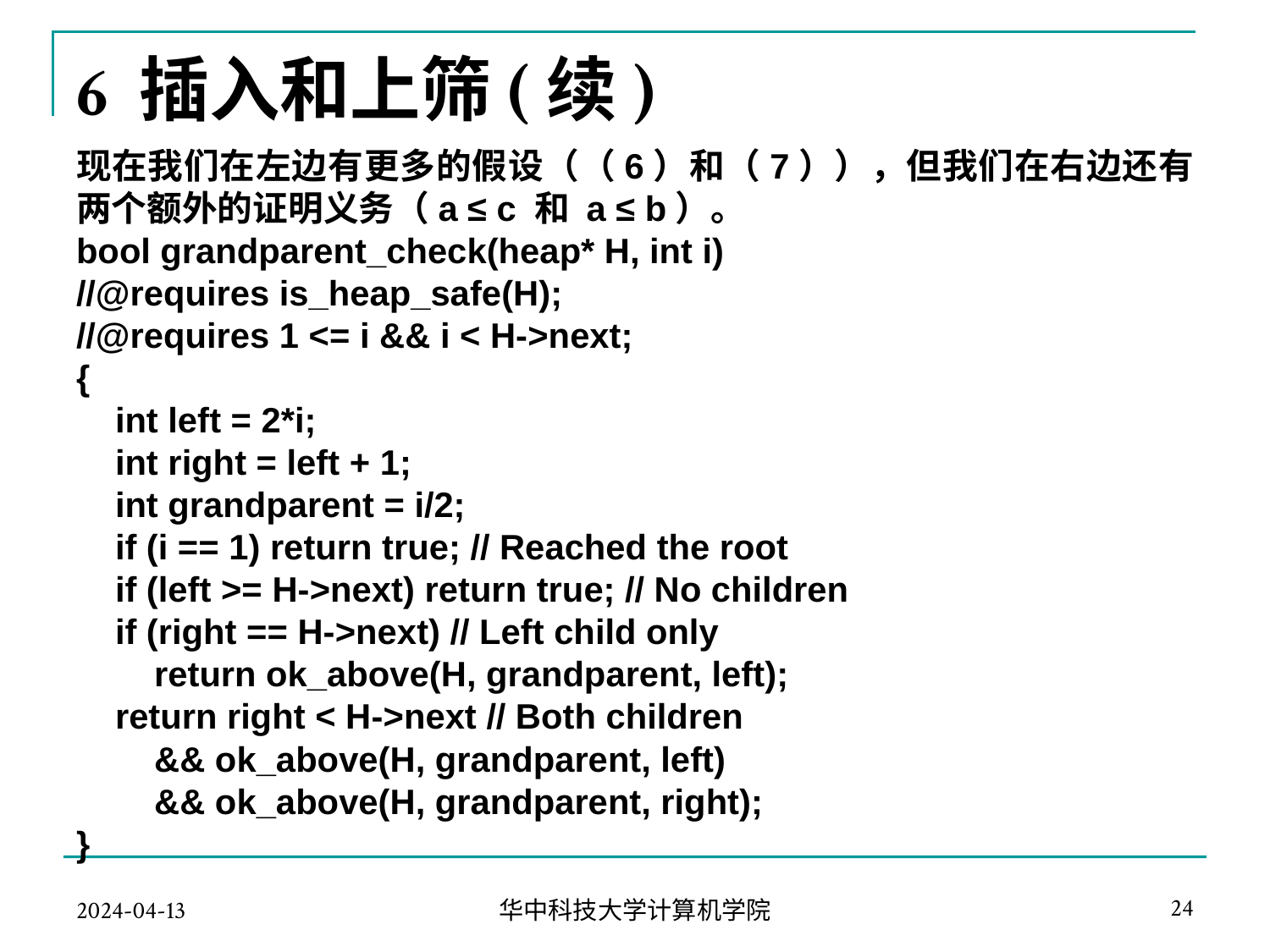

# 6 插入和上筛(续)
现在我们在左边有更多的假设（（6）和（7）），但我们在右边还有两个额外的证明义务（a ≤ c 和 a ≤ b）。
bool grandparent_check(heap* H, int i)
//@requires is_heap_safe(H);
//@requires 1 <= i && i < H->next;
{
    int left = 2*i;
    int right = left + 1;
    int grandparent = i/2;
    if (i == 1) return true; // Reached the root
    if (left >= H->next) return true; // No children
    if (right == H->next) // Left child only
        return ok_above(H, grandparent, left);
    return right < H->next // Both children
        && ok_above(H, grandparent, left)
        && ok_above(H, grandparent, right);
}
2024-04-13
24
华中科技大学计算机学院